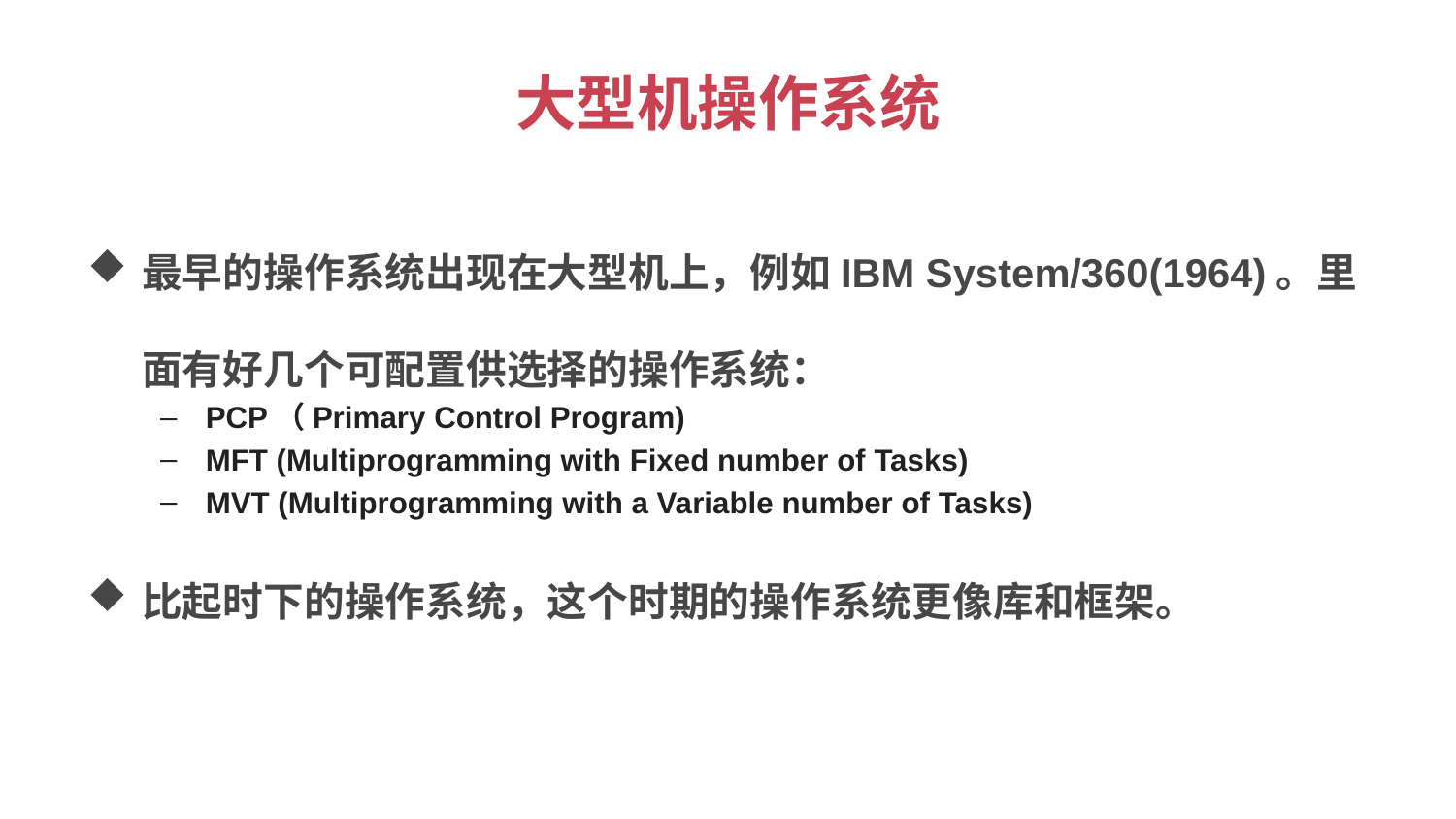

# 大型机操作系统
最早的操作系统出现在大型机上，例如IBM System/360(1964)。里面有好几个可配置供选择的操作系统：
PCP（Primary Control Program)
MFT (Multiprogramming with Fixed number of Tasks)
MVT (Multiprogramming with a Variable number of Tasks)
比起时下的操作系统，这个时期的操作系统更像库和框架。